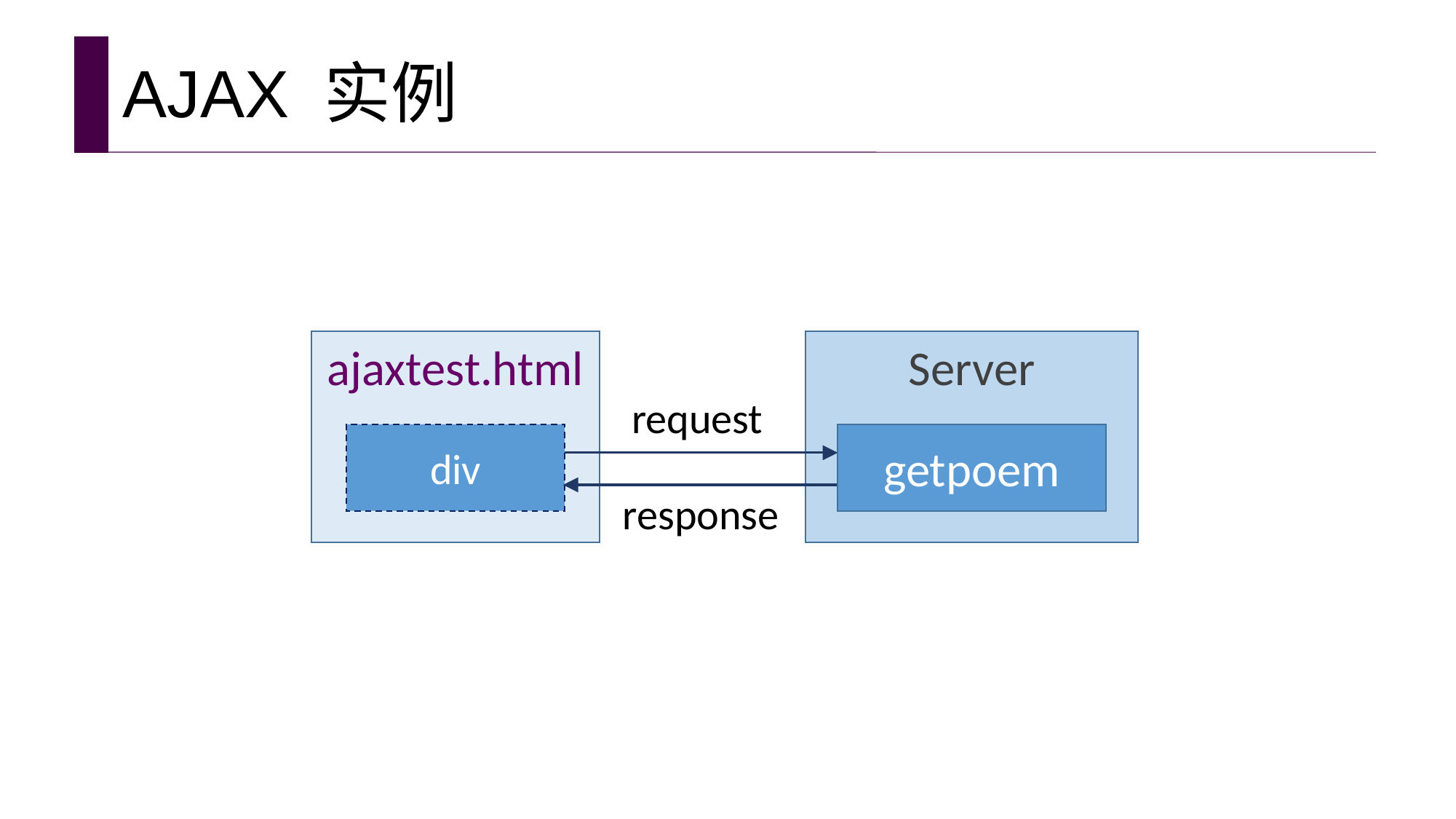

# AJAX 实例
Server
ajaxtest.html
request
div
getpoem
response